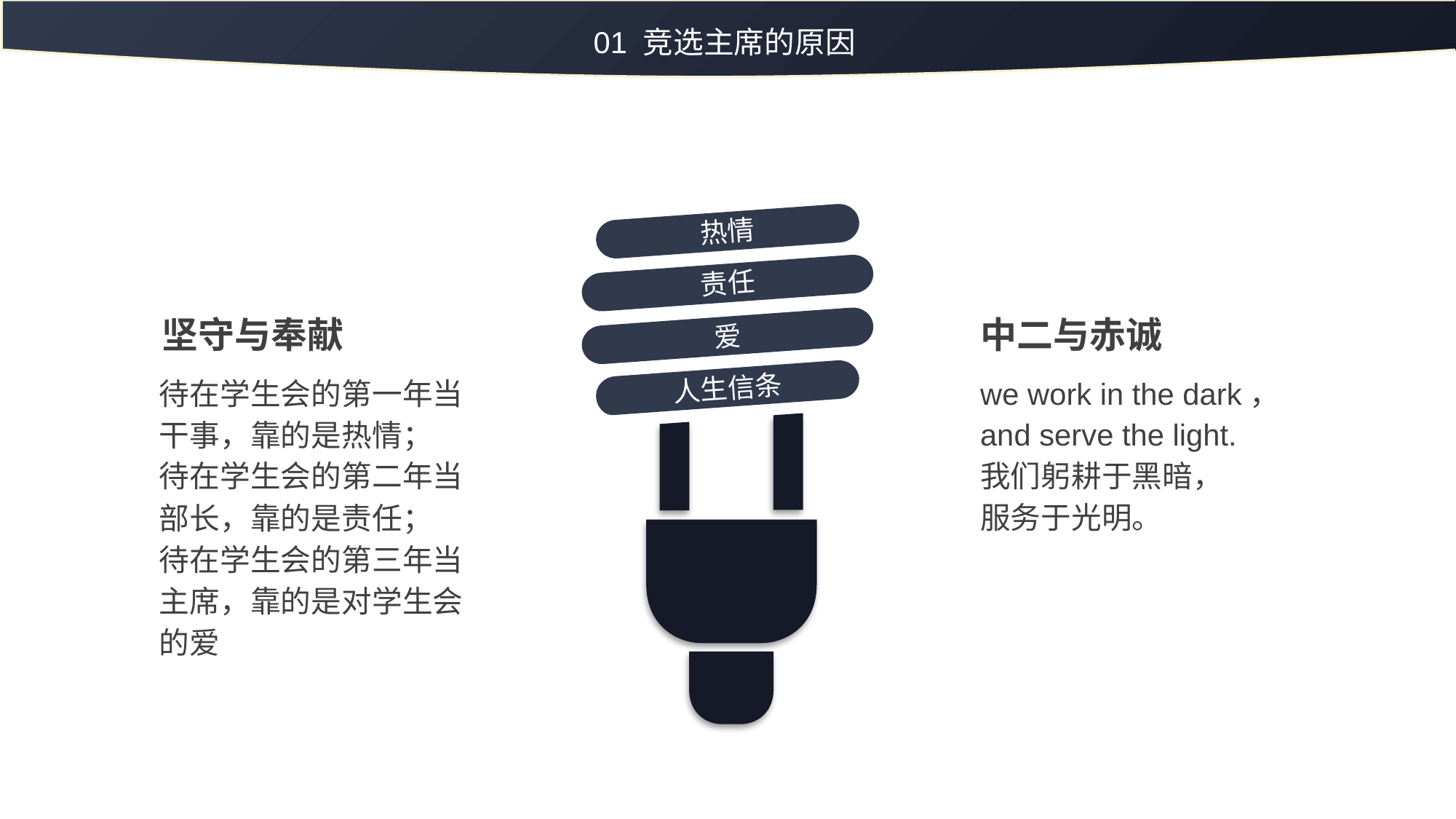

01 竞选主席的原因

热情
责任
中二与赤诚
we work in the dark，and serve the light.
我们躬耕于黑暗，
服务于光明。
坚守与奉献
爱
待在学生会的第一年当干事，靠的是热情；
待在学生会的第二年当部长，靠的是责任；
待在学生会的第三年当主席，靠的是对学生会的爱
人生信条